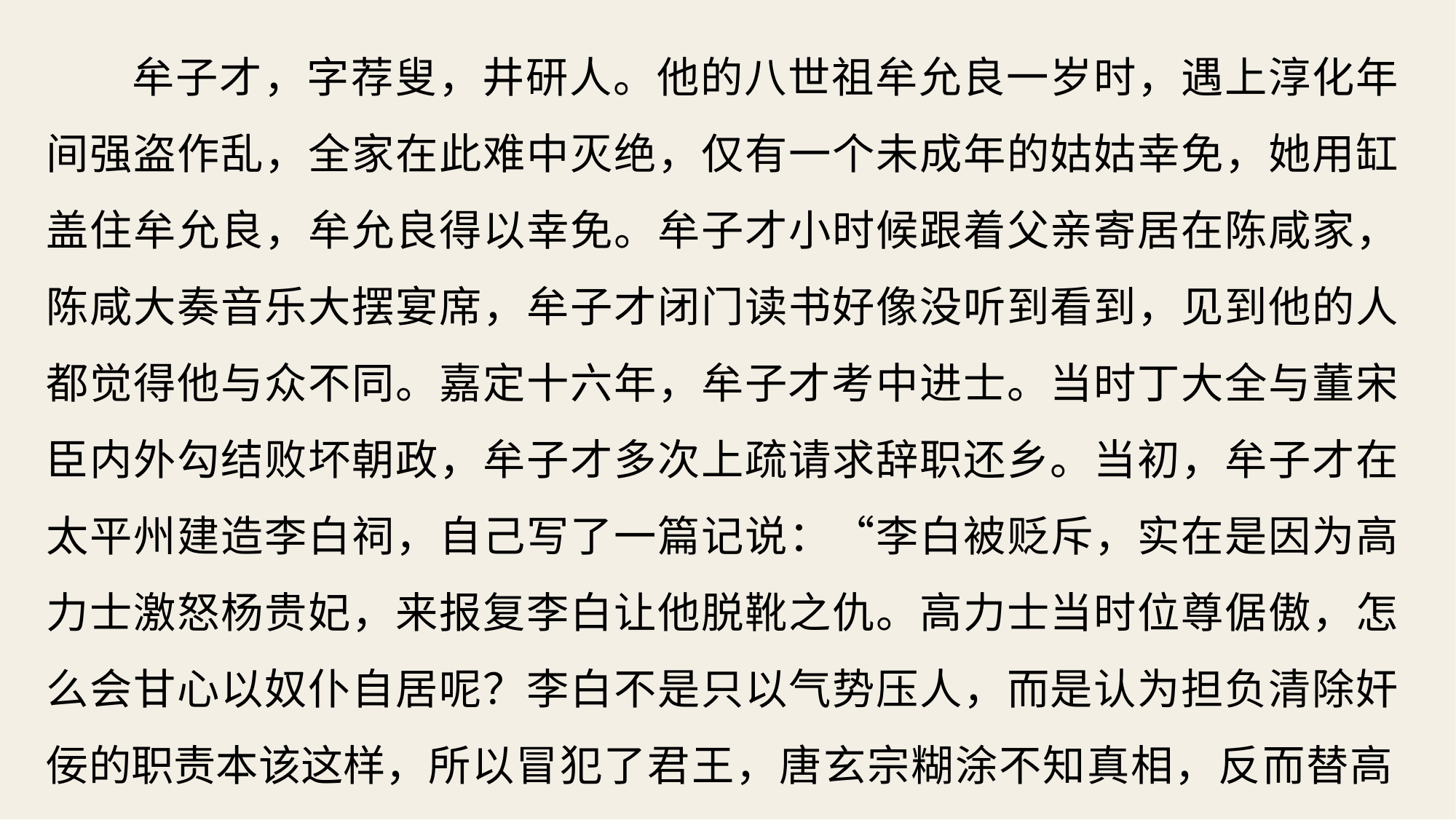

牟子才，字荐叟，井研人。他的八世祖牟允良一岁时，遇上淳化年间强盗作乱，全家在此难中灭绝，仅有一个未成年的姑姑幸免，她用缸盖住牟允良，牟允良得以幸免。牟子才小时候跟着父亲寄居在陈咸家，陈咸大奏音乐大摆宴席，牟子才闭门读书好像没听到看到，见到他的人都觉得他与众不同。嘉定十六年，牟子才考中进士。当时丁大全与董宋臣内外勾结败坏朝政，牟子才多次上疏请求辞职还乡。当初，牟子才在太平州建造李白祠，自己写了一篇记说：“李白被贬斥，实在是因为高力士激怒杨贵妃，来报复李白让他脱靴之仇。高力士当时位尊倨傲，怎么会甘心以奴仆自居呢？李白不是只以气势压人，而是认为担负清除奸佞的职责本该这样，所以冒犯了君王，唐玄宗糊涂不知真相，反而替高